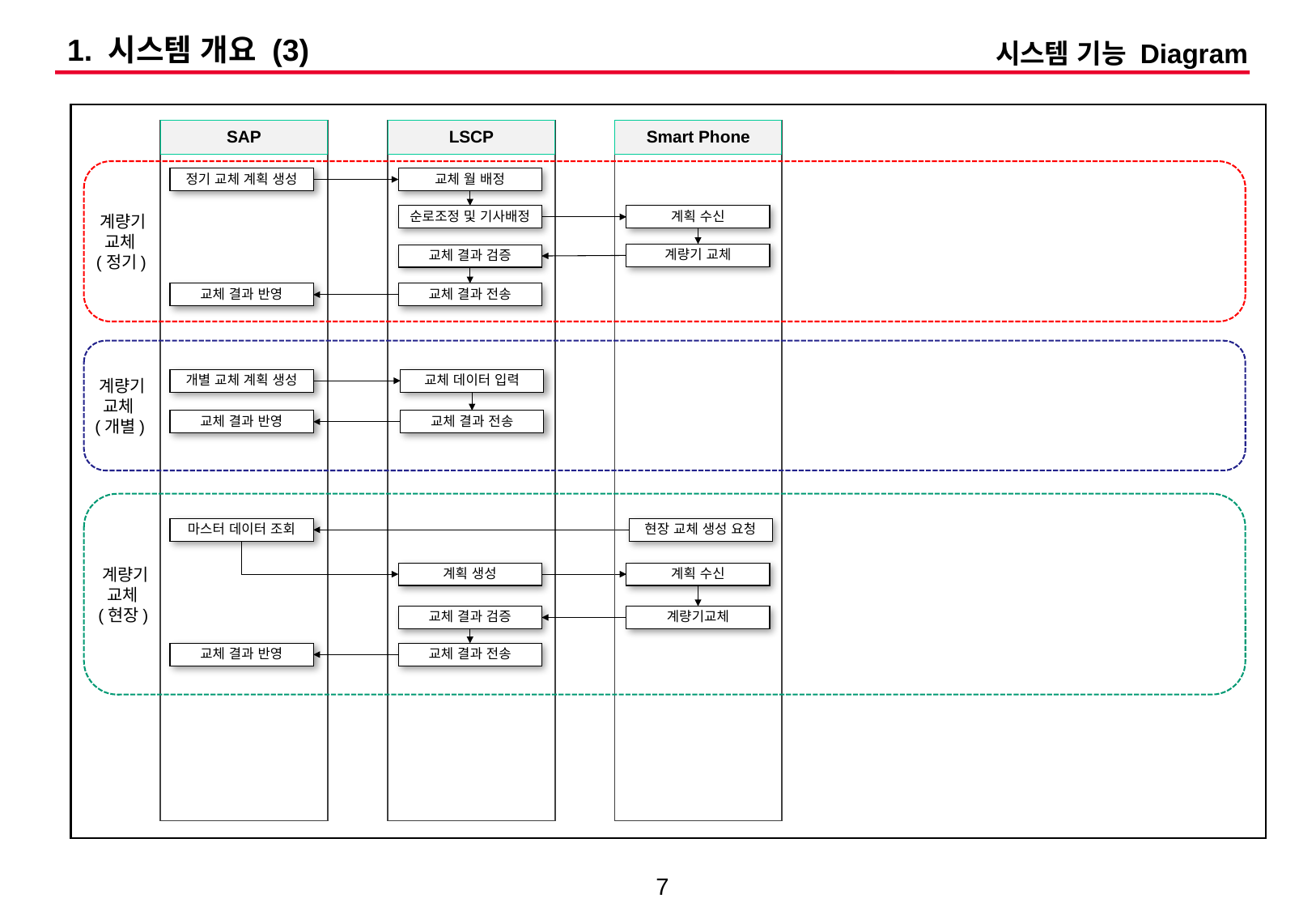

# 1. 시스템 개요 (3)
시스템 기능 Diagram
|  |
| --- |

SAP

LSCP

Smart Phone
 계량기
  교체
 (정기)
정기 교체 계획 생성
교체 월 배정
순로조정 및 기사배정
계획 수신
계량기 교체
교체 결과 검증
교체 결과 반영
교체 결과 전송
 계량기
  교체
 (개별)
개별 교체 계획 생성
교체 데이터 입력
교체 결과 반영
교체 결과 전송
 계량기
  교체
 (현장)
마스터 데이터 조회
현장 교체 생성 요청
계획 생성
계획 수신
교체 결과 검증
계량기교체
교체 결과 반영
교체 결과 전송